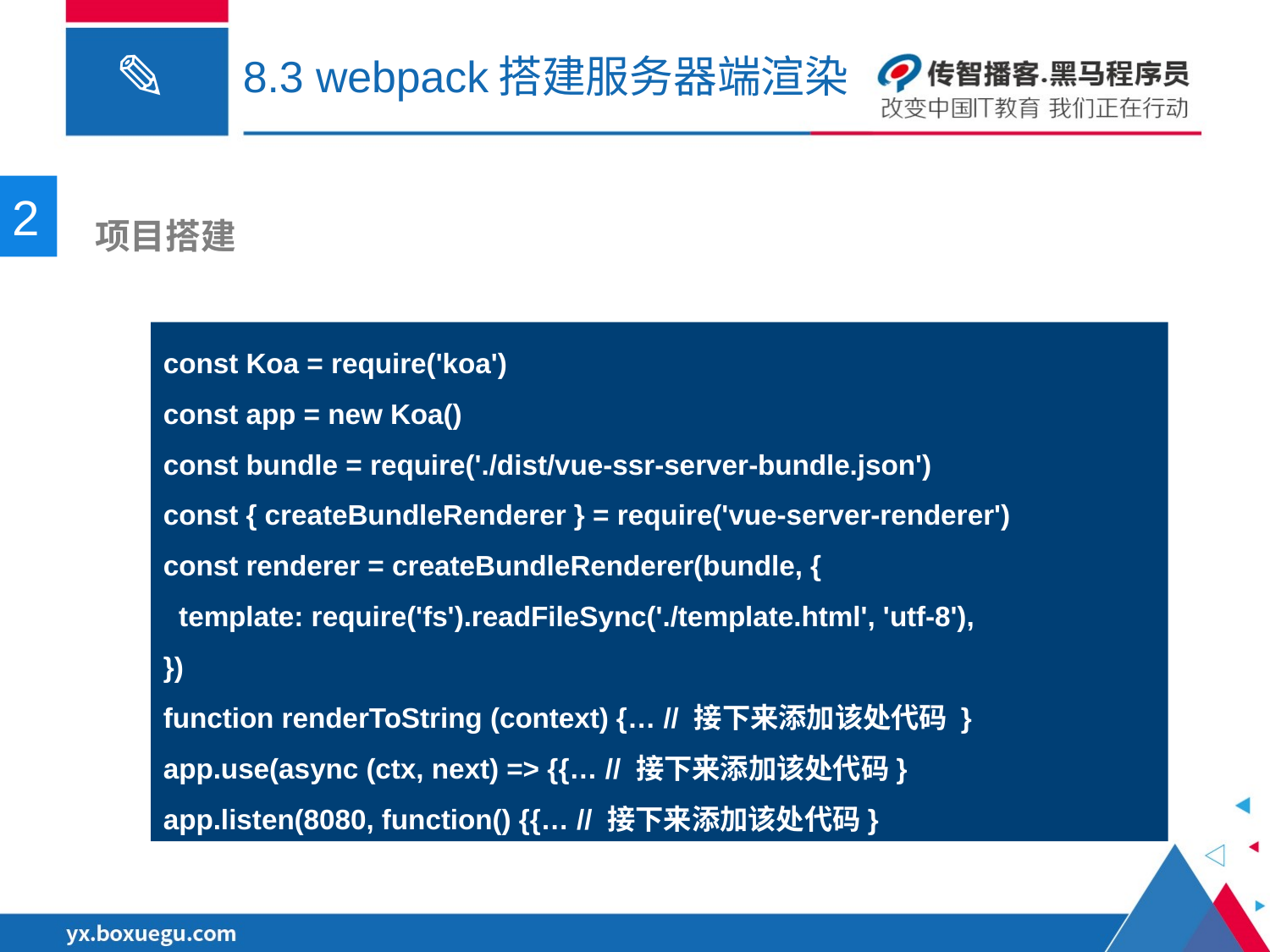

# 8.3 webpack搭建服务器端渲染

2
  项目搭建
const Koa = require('koa')
const app = new Koa()
const bundle = require('./dist/vue-ssr-server-bundle.json')
const { createBundleRenderer } = require('vue-server-renderer')
const renderer = createBundleRenderer(bundle, {
  template: require('fs').readFileSync('./template.html', 'utf-8'),
})
function renderToString (context) {… // 接下来添加该处代码 }
app.use(async (ctx, next) => {{… // 接下来添加该处代码}
app.listen(8080, function() {{… // 接下来添加该处代码}